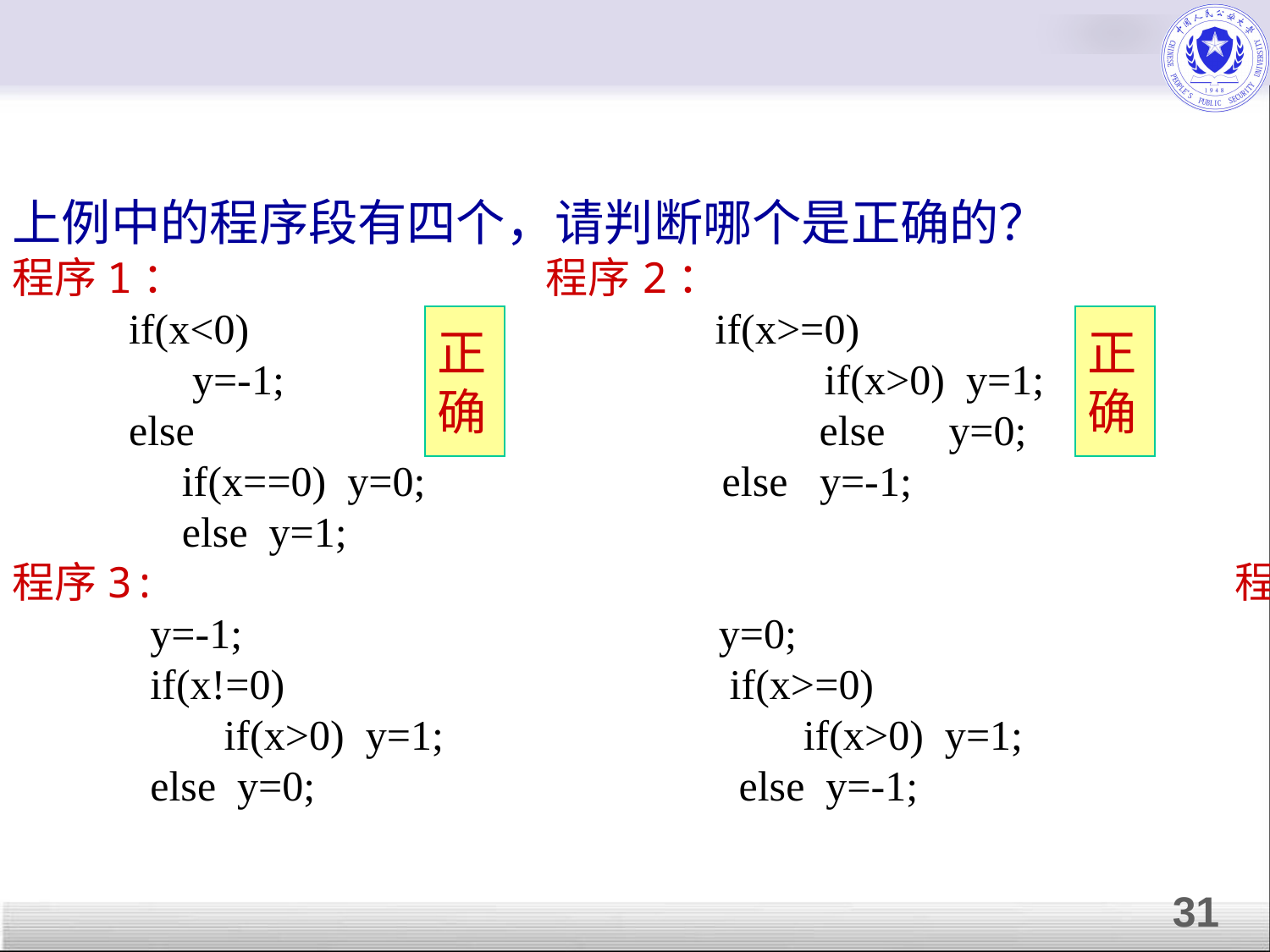

#
上例中的程序段有四个，请判断哪个是正确的？
程序1：                                      程序2：
           if(x<0)                                            if(x>=0)
                 y=-1;                                                   if(x>0)  y=1;
           else                                                           else      y=0;
                if(x==0)  y=0;                            else   y=-1;
                else  y=1;
程序3:                                          程序4:
             y=-1;                                             y=0;
             if(x!=0)                                          if(x>=0)
                    if(x>0)  y=1;                                  if(x>0)  y=1;
             else  y=0;                                        else  y=-1;

正
确
正
确